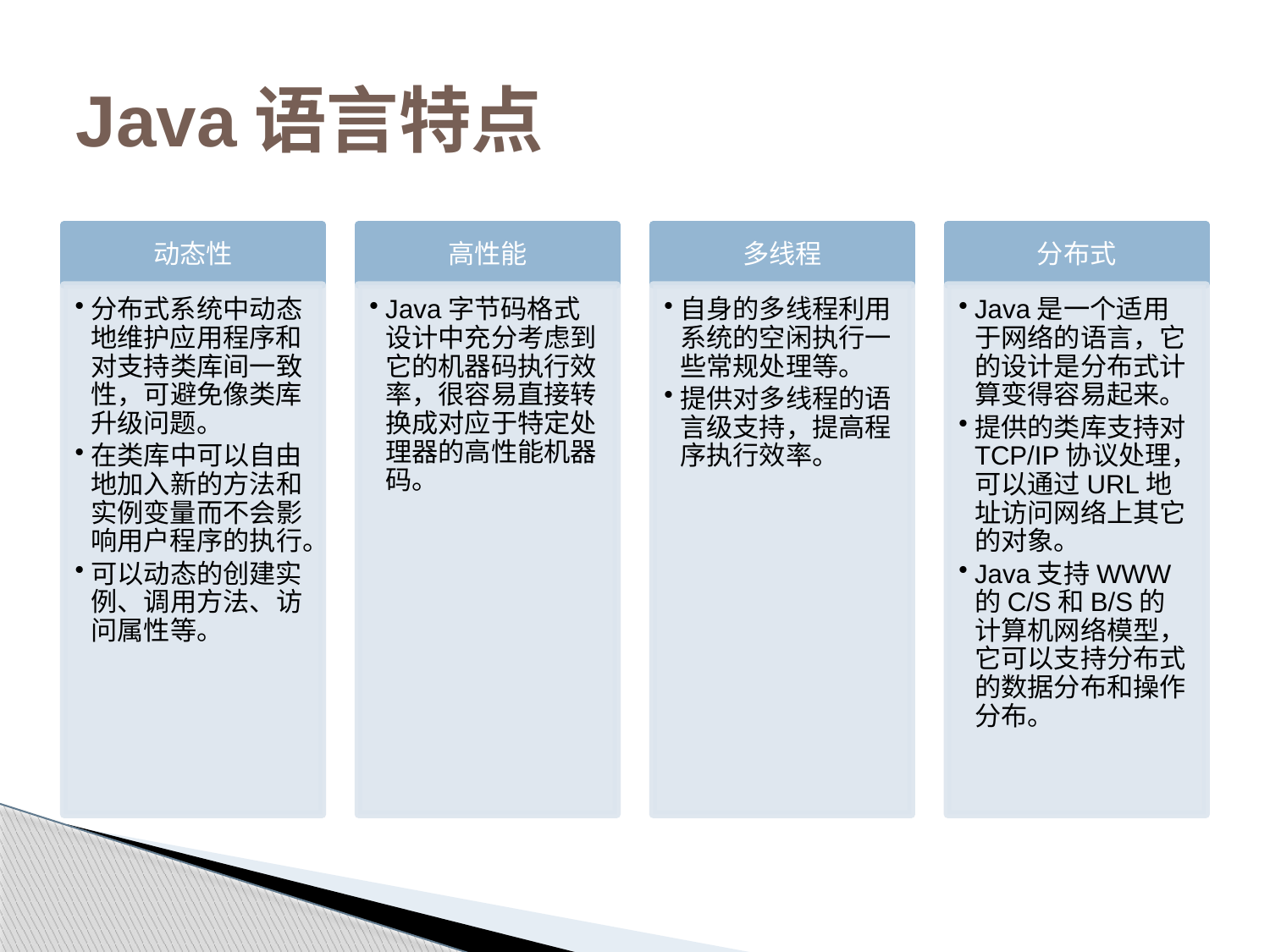

# Java语言特点
动态性
分布式系统中动态地维护应用程序和对支持类库间一致性，可避免像类库升级问题。
在类库中可以自由地加入新的方法和实例变量而不会影响用户程序的执行。
可以动态的创建实例、调用方法、访问属性等。
高性能
Java字节码格式设计中充分考虑到它的机器码执行效率，很容易直接转换成对应于特定处理器的高性能机器码。
多线程
自身的多线程利用系统的空闲执行一些常规处理等。
提供对多线程的语言级支持，提高程序执行效率。
分布式
Java是一个适用于网络的语言，它的设计是分布式计算变得容易起来。
提供的类库支持对TCP/IP协议处理，可以通过URL地址访问网络上其它的对象。
Java支持WWW的C/S和B/S的计算机网络模型，它可以支持分布式的数据分布和操作分布。